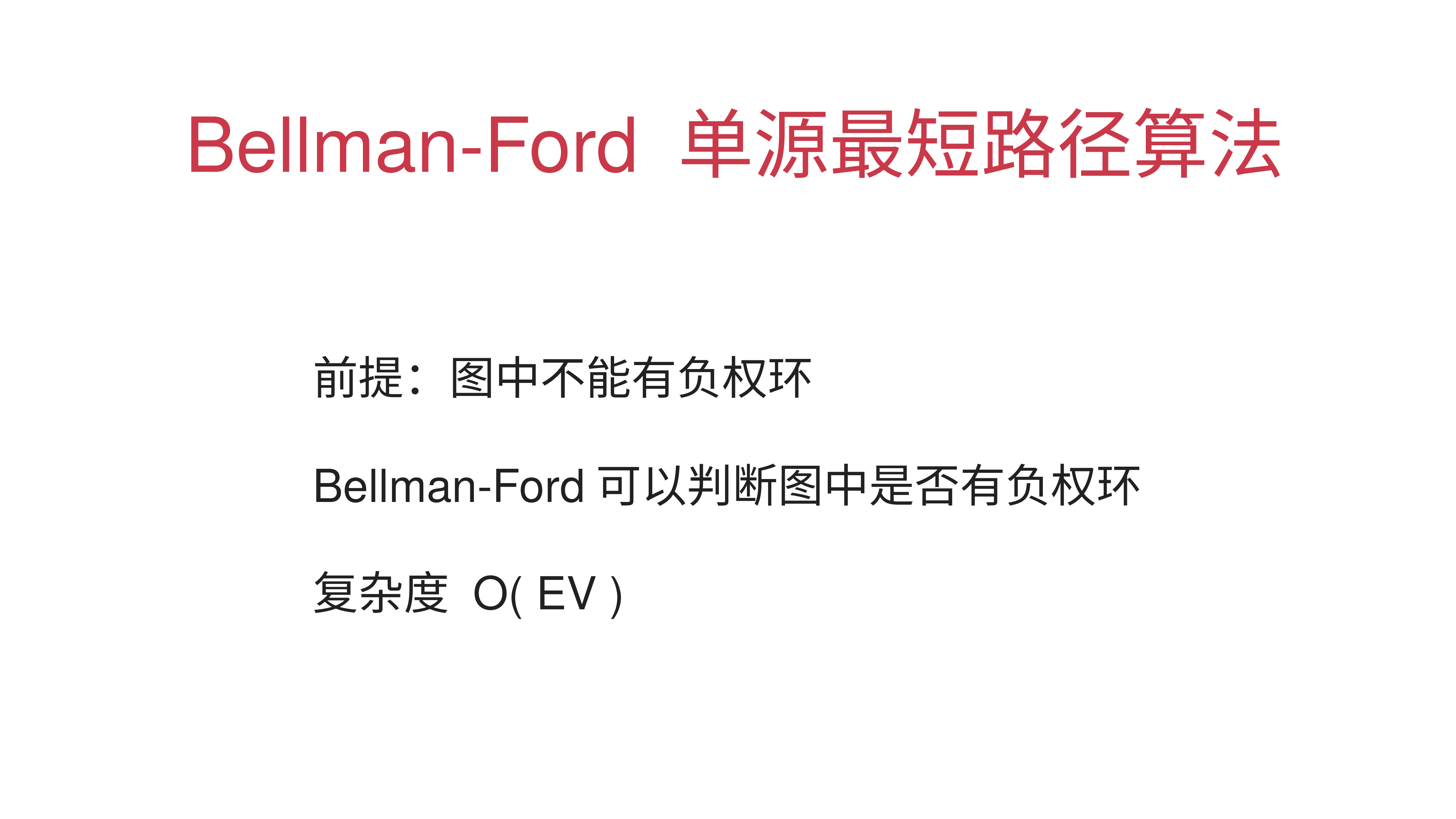

# Bellman-Ford 单源最短路径算法
前提：图中不能有负权环
Bellman-Ford可以判断图中是否有负权环
复杂度 O( EV )